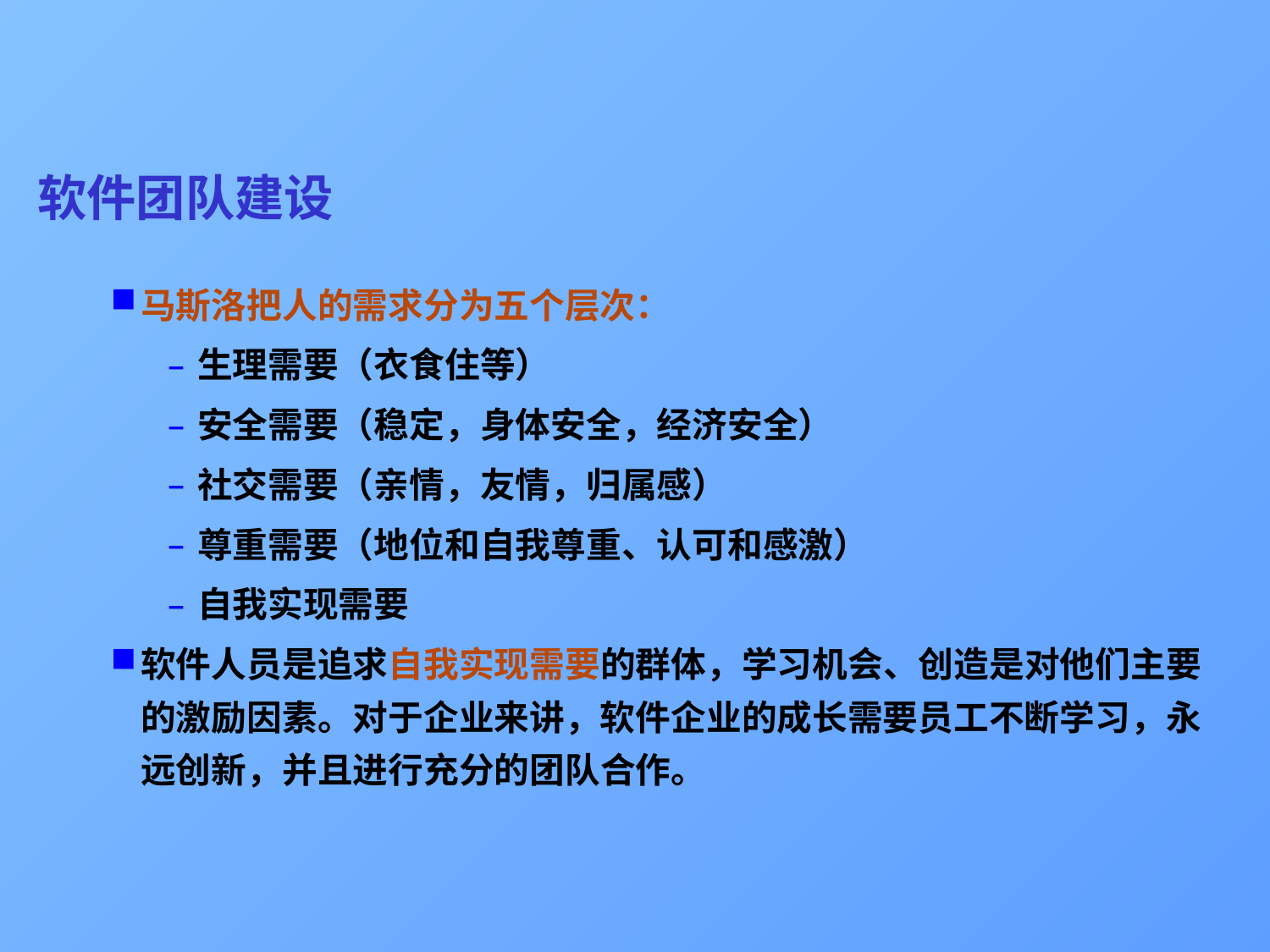

# 软件团队建设
马斯洛把人的需求分为五个层次：
生理需要（衣食住等）
安全需要（稳定，身体安全，经济安全）
社交需要（亲情，友情，归属感）
尊重需要（地位和自我尊重、认可和感激）
自我实现需要
软件人员是追求自我实现需要的群体，学习机会、创造是对他们主要的激励因素。对于企业来讲，软件企业的成长需要员工不断学习，永远创新，并且进行充分的团队合作。